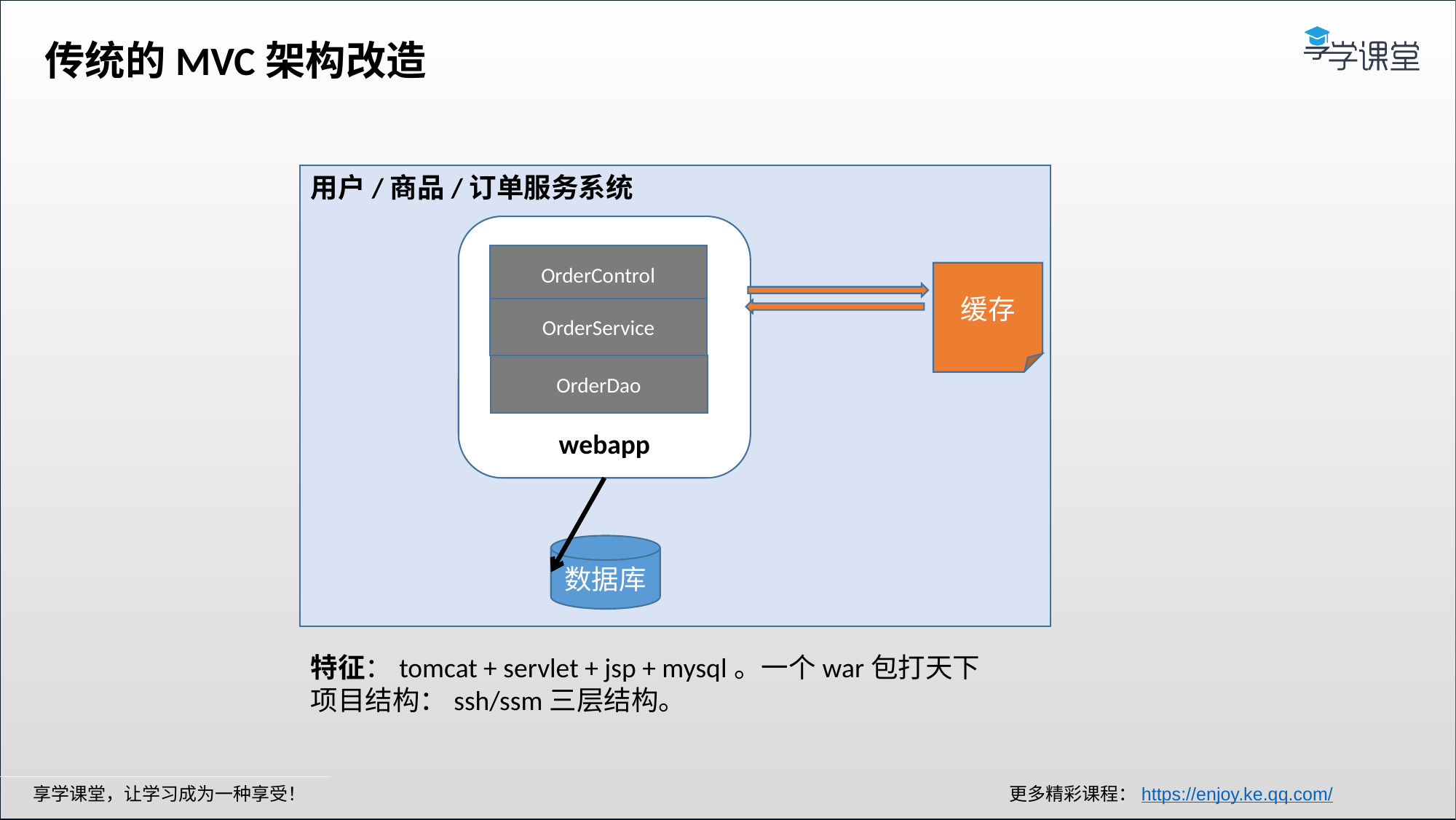

传统的MVC架构改造
用户/商品/订单服务系统
webapp
OrderControl
缓存

OrderService

OrderDao
数据库
特征：tomcat + servlet + jsp + mysql。一个war包打天下
项目结构：ssh/ssm三层结构。